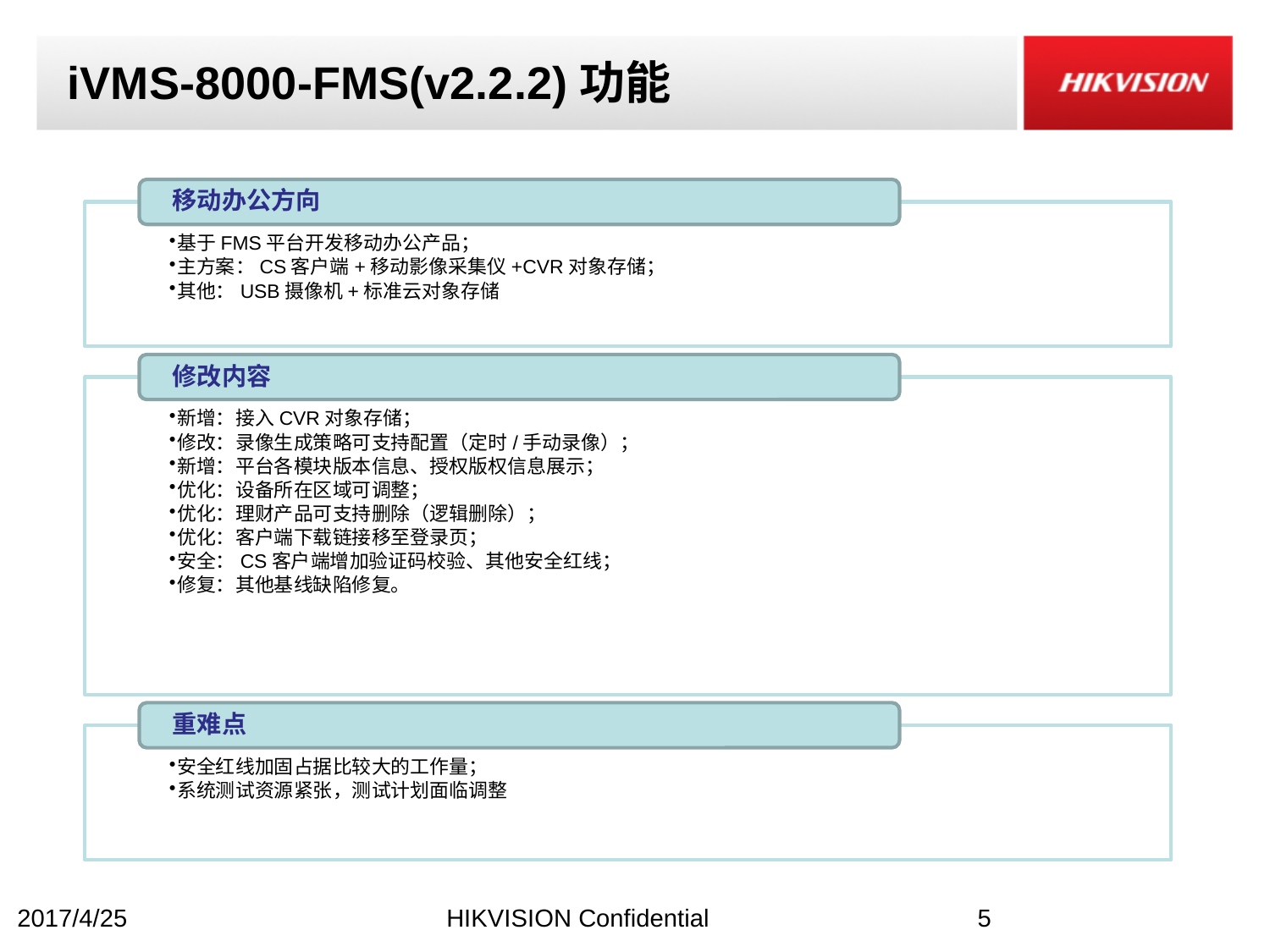

# iVMS-8000-FMS(v2.2.2)功能
基于FMS平台开发移动办公产品；
主方案：CS客户端+移动影像采集仪+CVR对象存储；
其他：USB摄像机+标准云对象存储
移动办公方向
新增：接入CVR对象存储；
修改：录像生成策略可支持配置（定时/手动录像）；
新增：平台各模块版本信息、授权版权信息展示；
优化：设备所在区域可调整；
优化：理财产品可支持删除（逻辑删除）；
优化：客户端下载链接移至登录页；
安全：CS客户端增加验证码校验、其他安全红线；
修复：其他基线缺陷修复。
修改内容
安全红线加固占据比较大的工作量；
系统测试资源紧张，测试计划面临调整

重难点

2017/4/25
HIKVISION Confidential
5